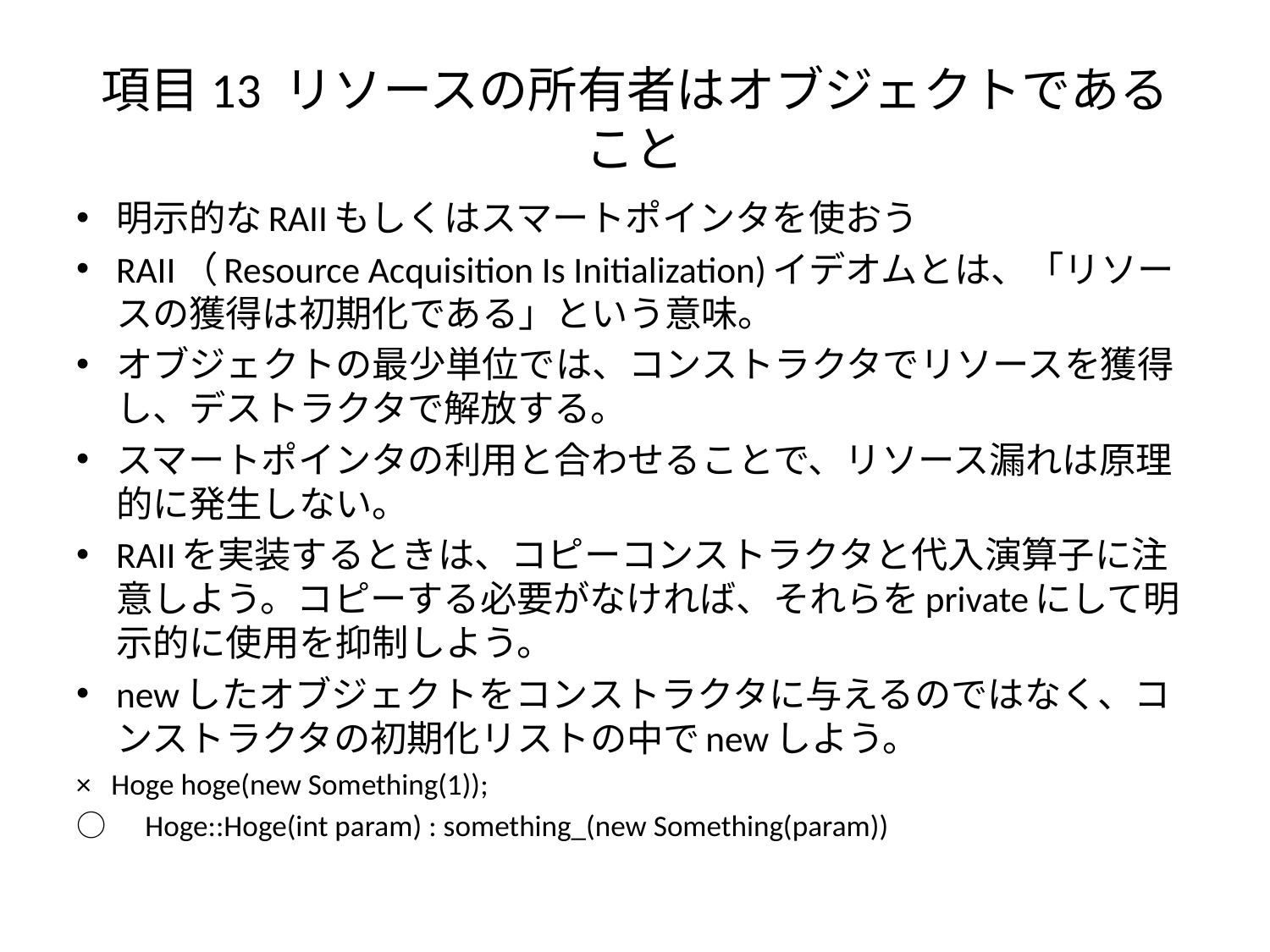

# 項目13 リソースの所有者はオブジェクトであること
明示的なRAIIもしくはスマートポインタを使おう
RAII（Resource Acquisition Is Initialization)イデオムとは、「リソースの獲得は初期化である」という意味。
オブジェクトの最少単位では、コンストラクタでリソースを獲得し、デストラクタで解放する。
スマートポインタの利用と合わせることで、リソース漏れは原理的に発生しない。
RAIIを実装するときは、コピーコンストラクタと代入演算子に注意しよう。コピーする必要がなければ、それらをprivateにして明示的に使用を抑制しよう。
newしたオブジェクトをコンストラクタに与えるのではなく、コンストラクタの初期化リストの中でnewしよう。
×   Hoge hoge(new Something(1));
○　Hoge::Hoge(int param) : something_(new Something(param))